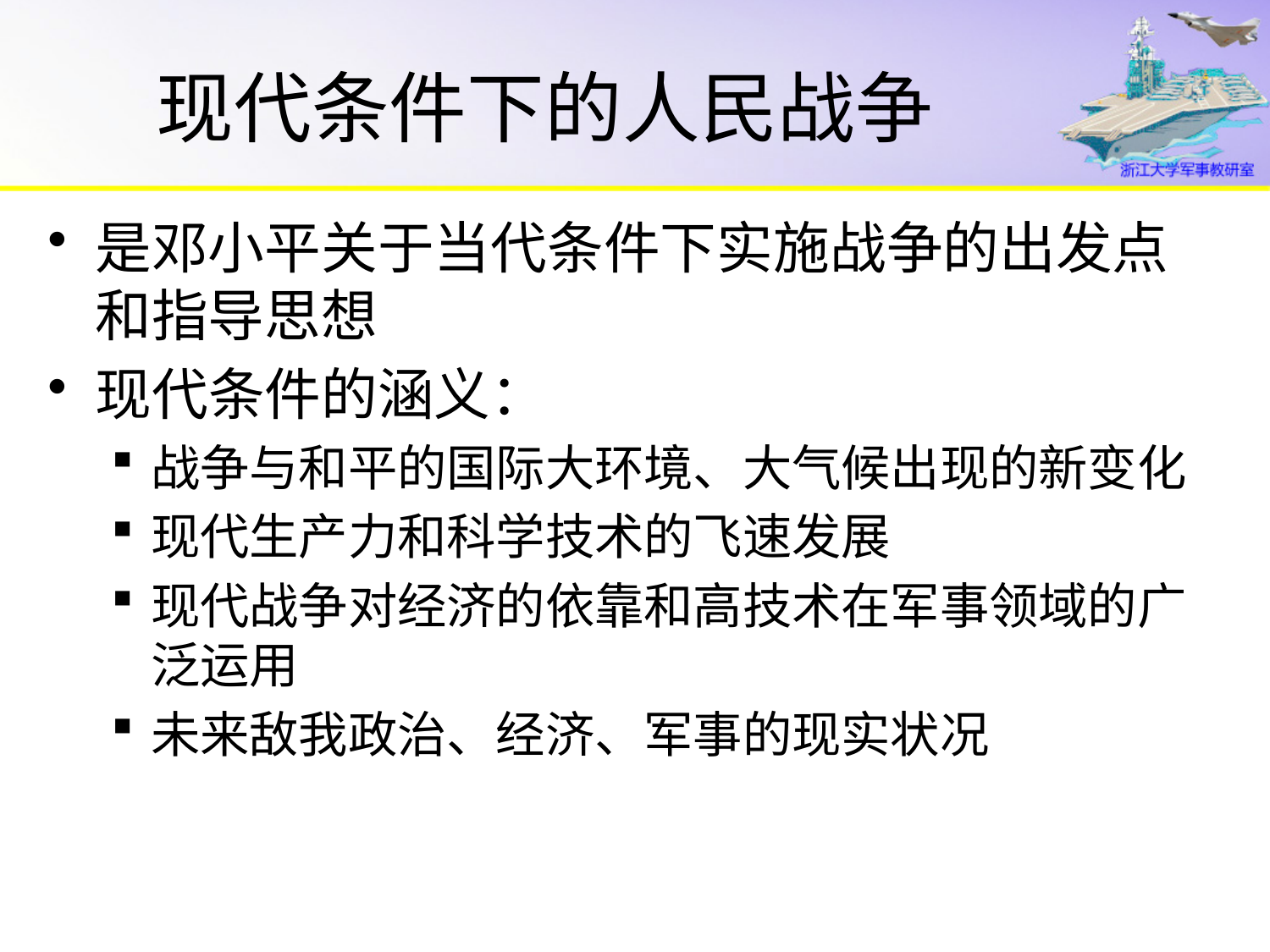

# 现代条件下的人民战争
是邓小平关于当代条件下实施战争的出发点和指导思想
现代条件的涵义：
战争与和平的国际大环境、大气候出现的新变化
现代生产力和科学技术的飞速发展
现代战争对经济的依靠和高技术在军事领域的广泛运用
未来敌我政治、经济、军事的现实状况